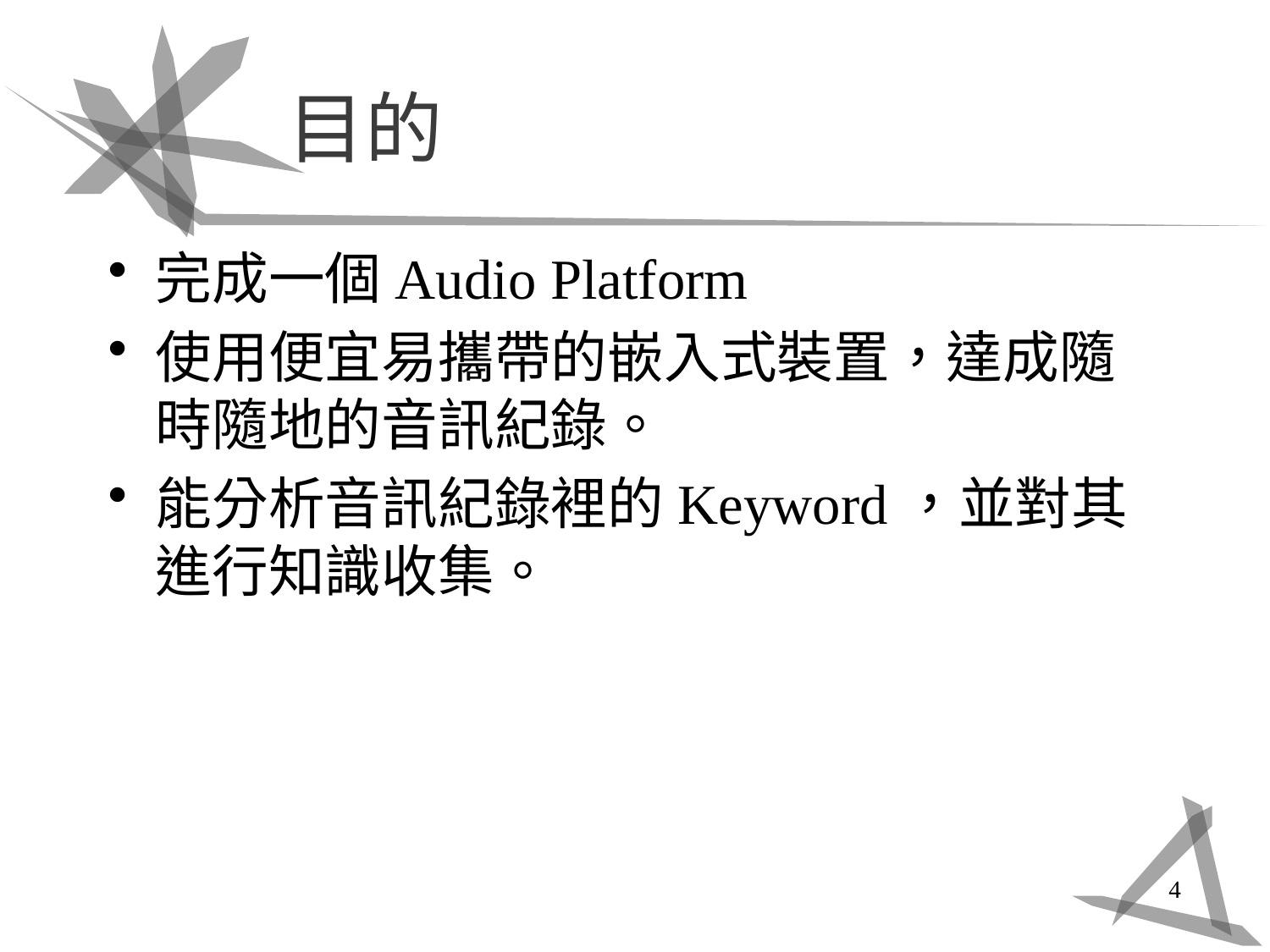

# 目的
完成一個Audio Platform
使用便宜易攜帶的嵌入式裝置，達成隨時隨地的音訊紀錄。
能分析音訊紀錄裡的Keyword，並對其進行知識收集。
4